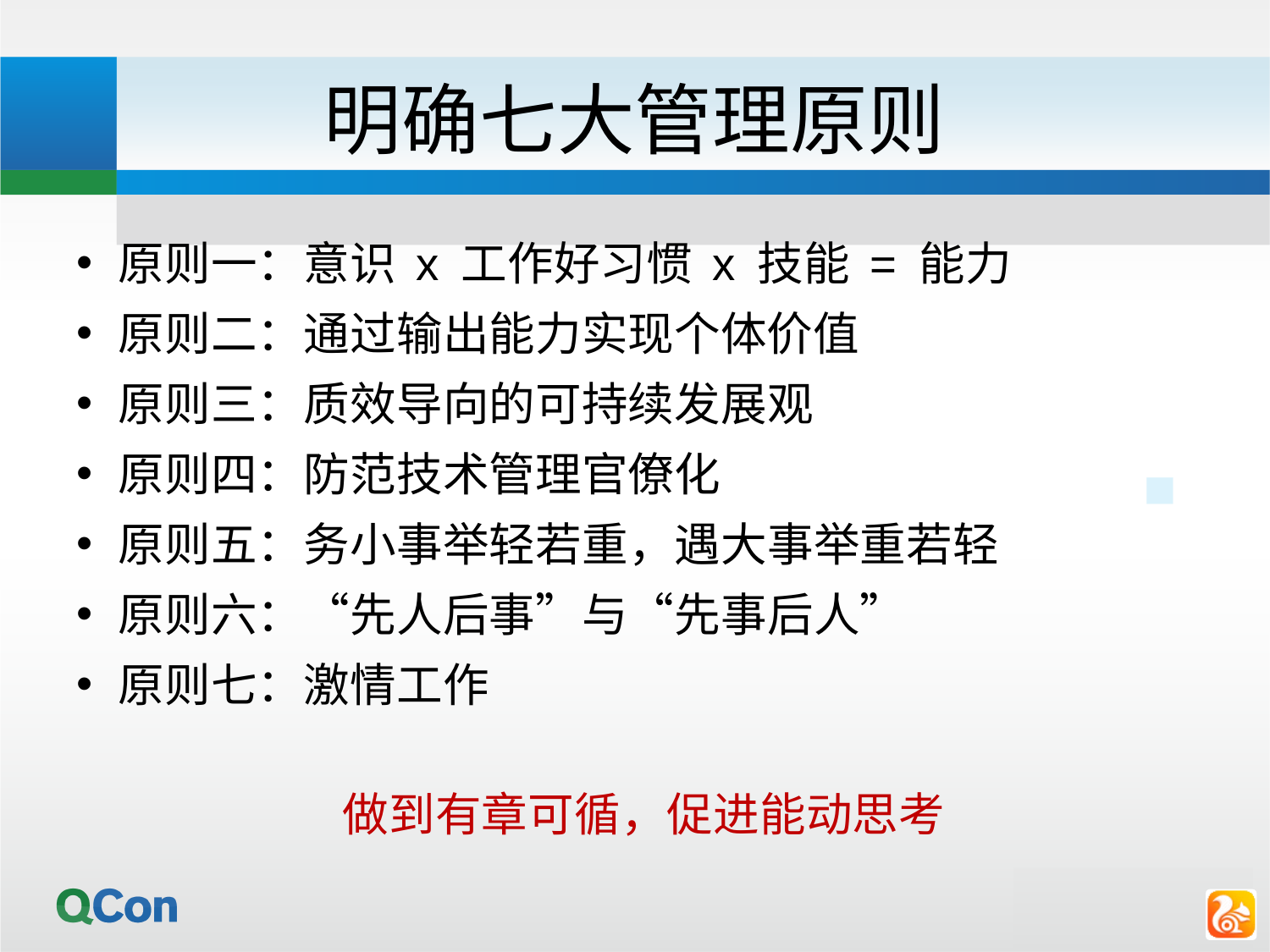

# 明确七大管理原则
原则一：意识 x 工作好习惯 x 技能 = 能力
原则二：通过输出能力实现个体价值
原则三：质效导向的可持续发展观
原则四：防范技术管理官僚化
原则五：务小事举轻若重，遇大事举重若轻
原则六：“先人后事”与“先事后人”
原则七：激情工作

做到有章可循，促进能动思考